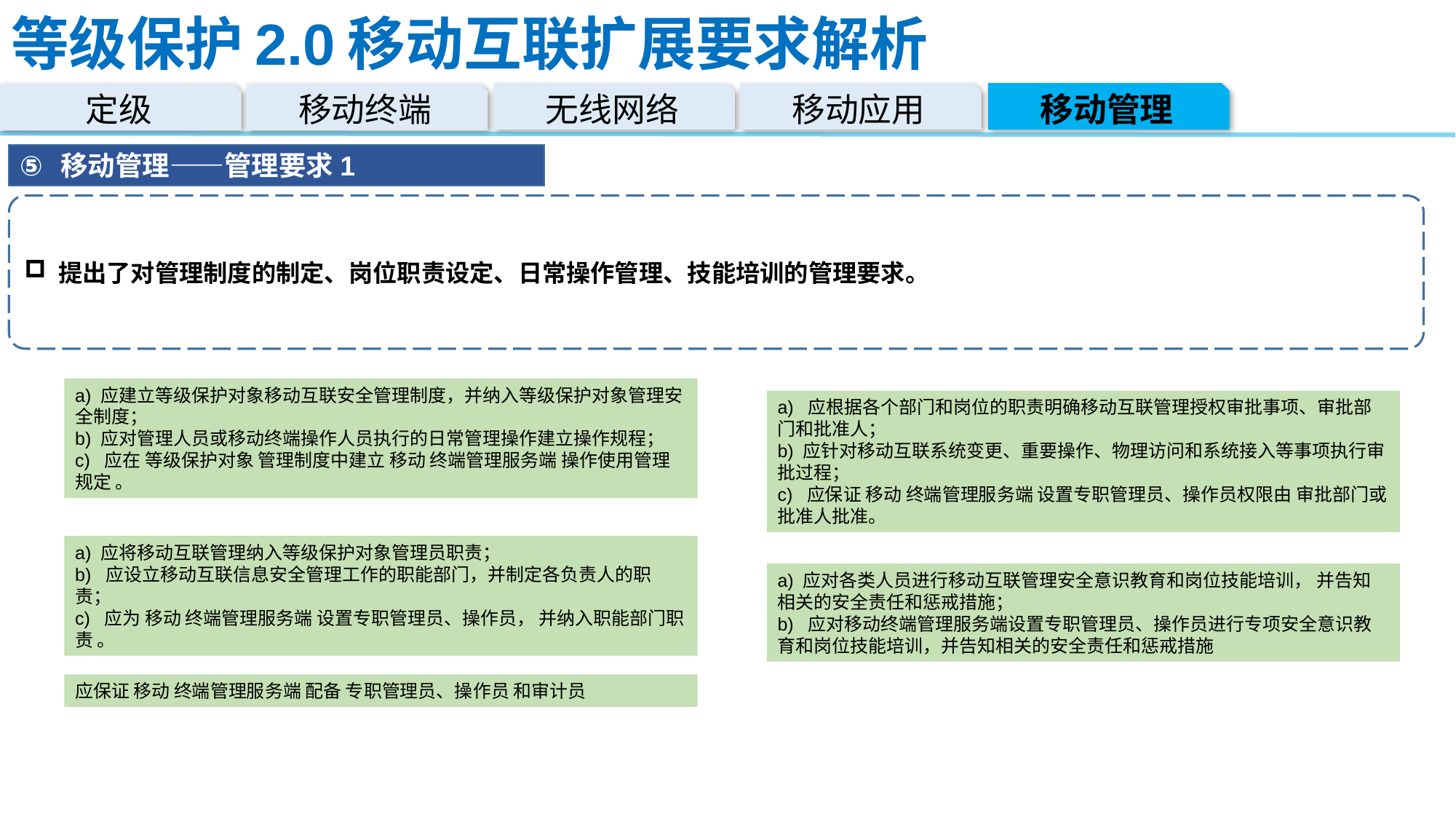

# 等级保护2.0移动互联扩展要求解析
无线网络
移动应用
移动管理
定级
移动终端
移动管理——管理要求1
提出了对管理制度的制定、岗位职责设定、日常操作管理、技能培训的管理要求。
a) 应建立等级保护对象移动互联安全管理制度，并纳入等级保护对象管理安全制度；
b) 应对管理人员或移动终端操作人员执行的日常管理操作建立操作规程；
c)  应在 等级保护对象 管理制度中建立 移动 终端管理服务端 操作使用管理规定 。
a)  应根据各个部门和岗位的职责明确移动互联管理授权审批事项、审批部门和批准人；
b) 应针对移动互联系统变更、重要操作、物理访问和系统接入等事项执行审批过程；
c)  应保证 移动 终端管理服务端 设置专职管理员、操作员权限由 审批部门或批准人批准。
a) 应将移动互联管理纳入等级保护对象管理员职责；
b)  应设立移动互联信息安全管理工作的职能部门，并制定各负责人的职责；
c)  应为 移动 终端管理服务端 设置专职管理员、操作员， 并纳入职能部门职责 。
a) 应对各类人员进行移动互联管理安全意识教育和岗位技能培训， 并告知相关的安全责任和惩戒措施；
b)  应对移动终端管理服务端设置专职管理员、操作员进行专项安全意识教育和岗位技能培训，并告知相关的安全责任和惩戒措施
应保证 移动 终端管理服务端 配备 专职管理员、操作员 和审计员